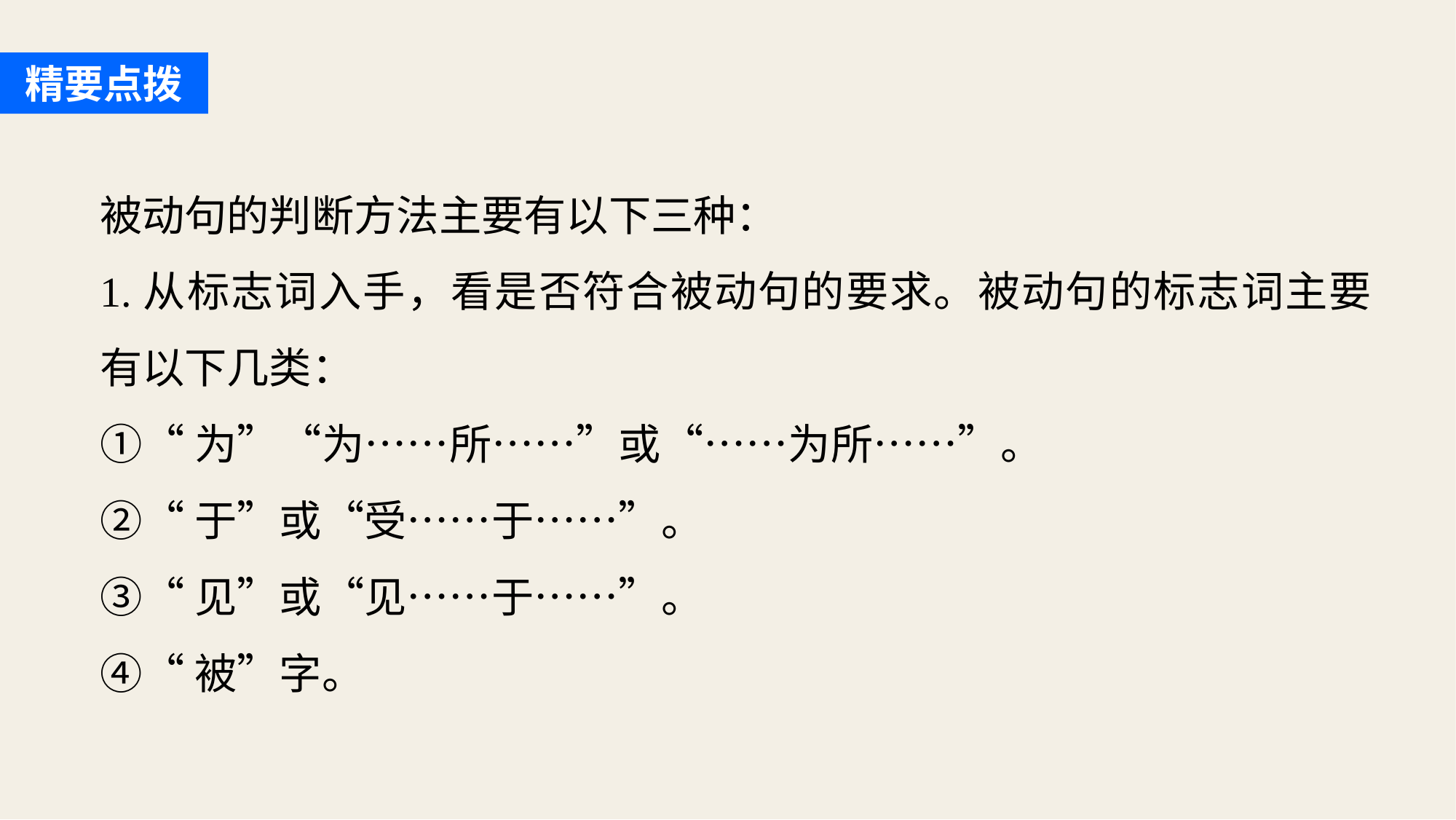

精要点拨
被动句的判断方法主要有以下三种：
1.从标志词入手，看是否符合被动句的要求。被动句的标志词主要有以下几类：
①“为”“为……所……”或“……为所……”。
②“于”或“受……于……”。
③“见”或“见……于……”。
④“被”字。